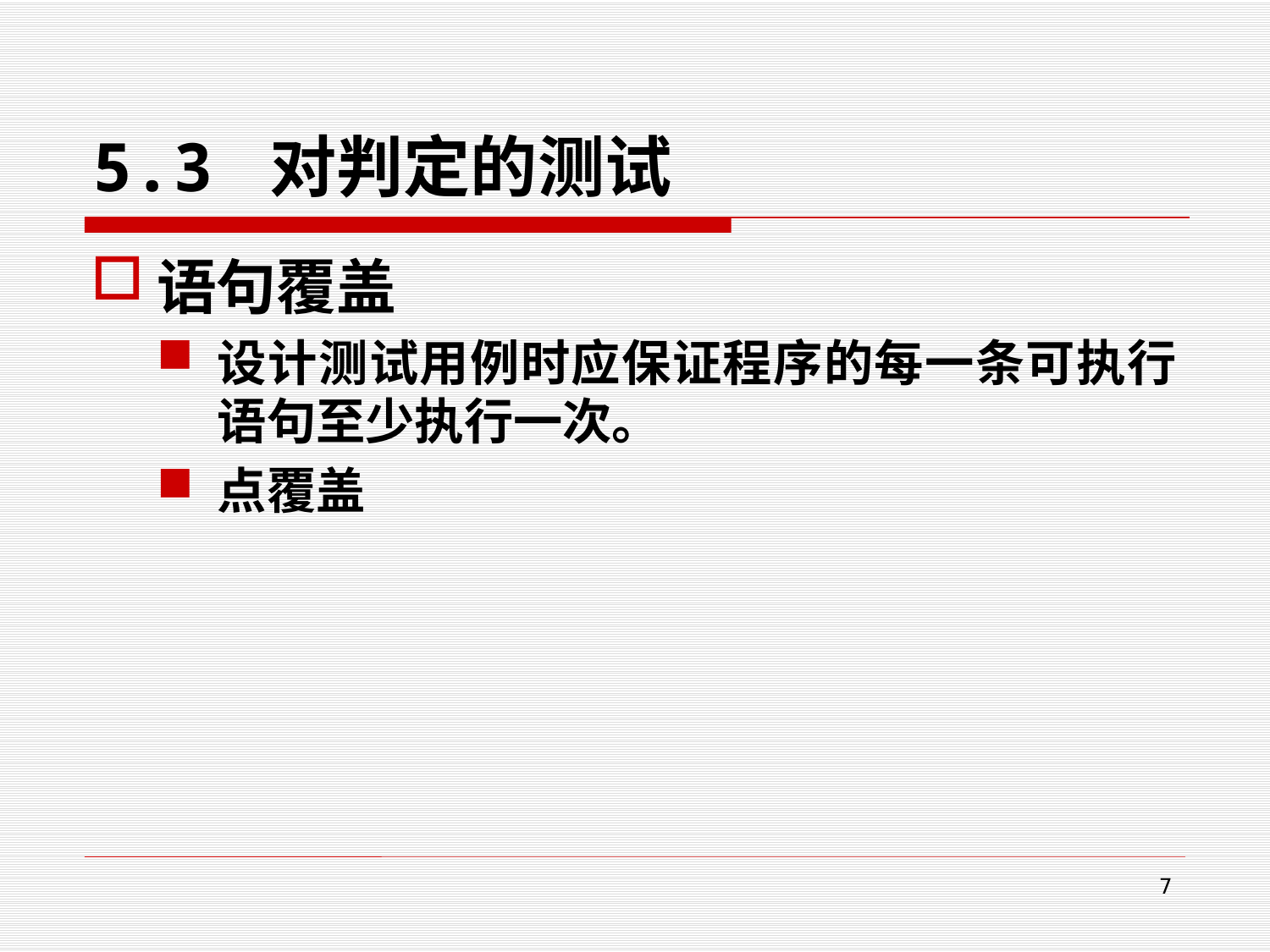

# 5.3 对判定的测试
语句覆盖
设计测试用例时应保证程序的每一条可执行语句至少执行一次。
点覆盖
7